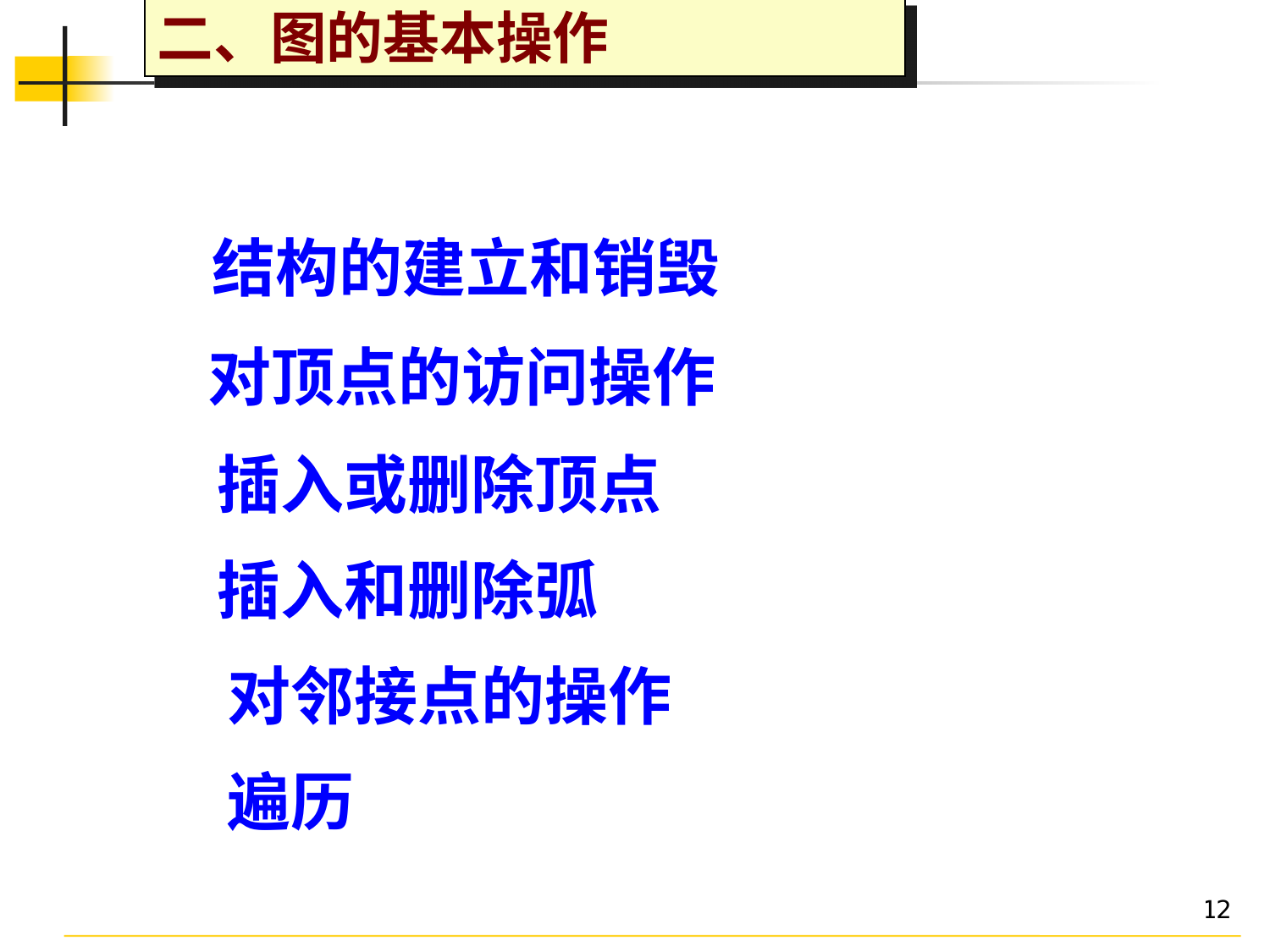

二、图的基本操作
结构的建立和销毁
对顶点的访问操作
插入或删除顶点
插入和删除弧
对邻接点的操作
遍历
12